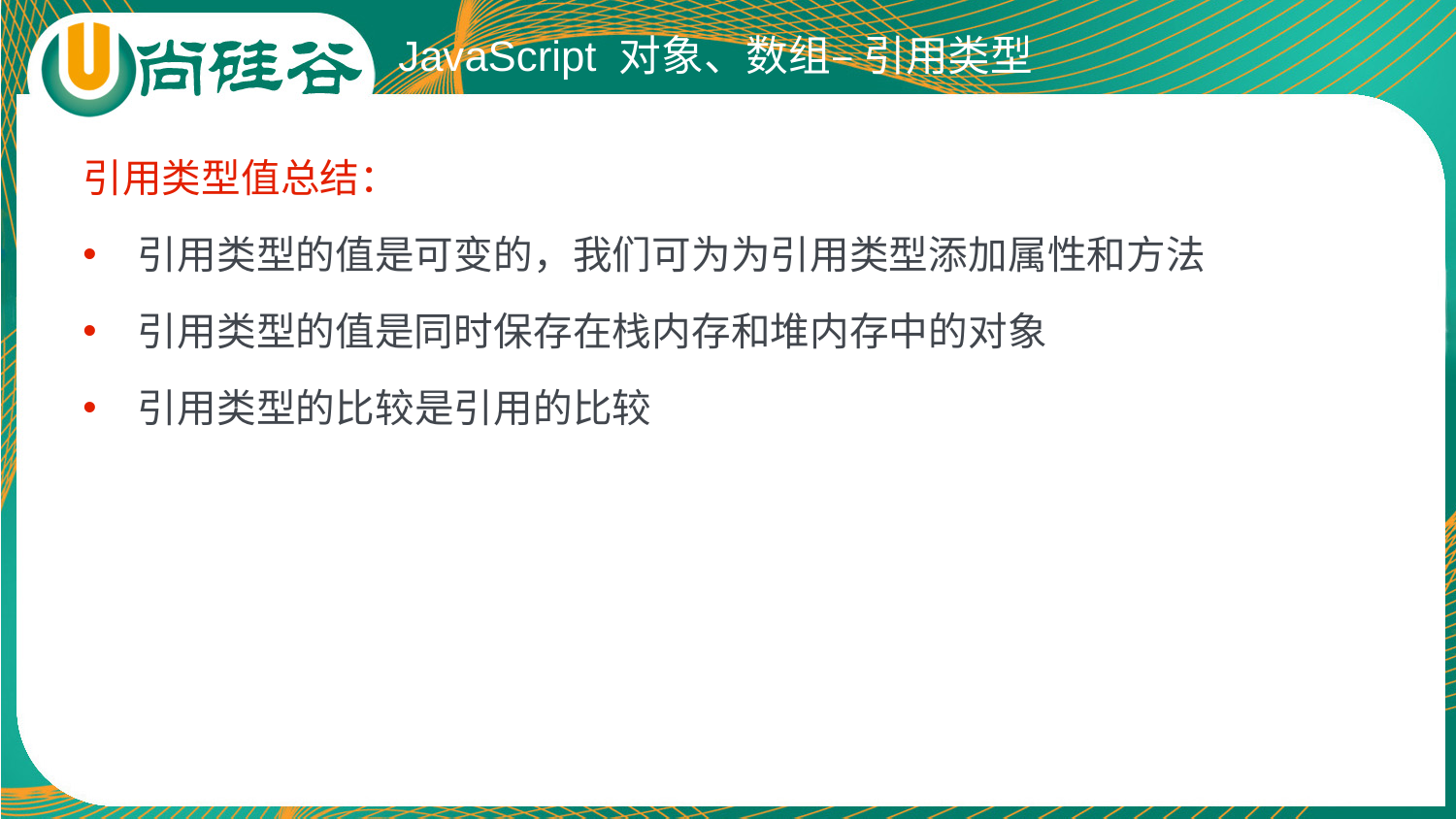

# JavaScript 对象、数组– 引用类型
引用类型值总结：
引用类型的值是可变的，我们可为为引用类型添加属性和方法
引用类型的值是同时保存在栈内存和堆内存中的对象
引用类型的比较是引用的比较